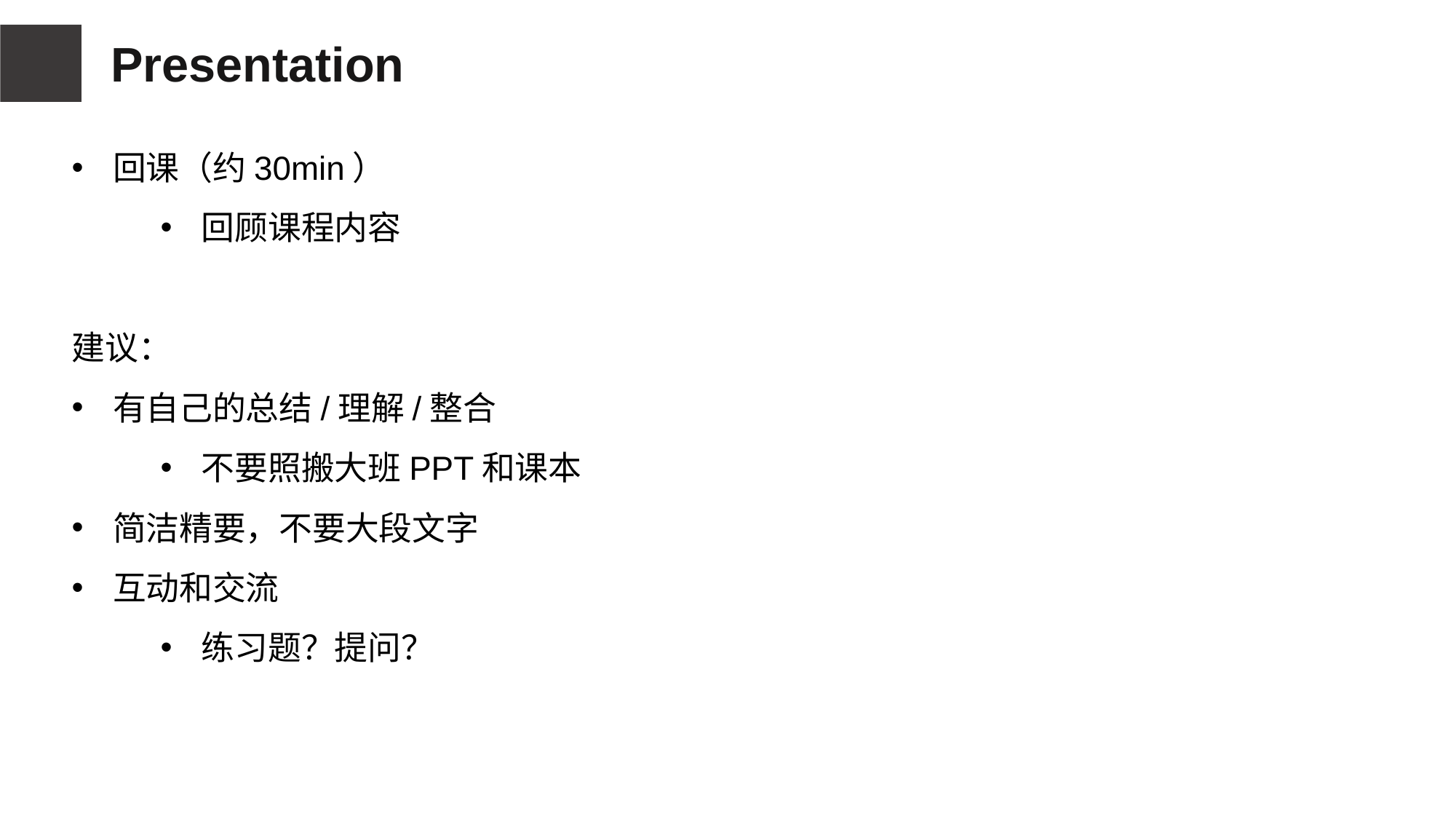

Presentation
回课（约30min）
回顾课程内容

建议：
有自己的总结/理解/整合
不要照搬大班PPT和课本
简洁精要，不要大段文字
互动和交流
练习题？提问？